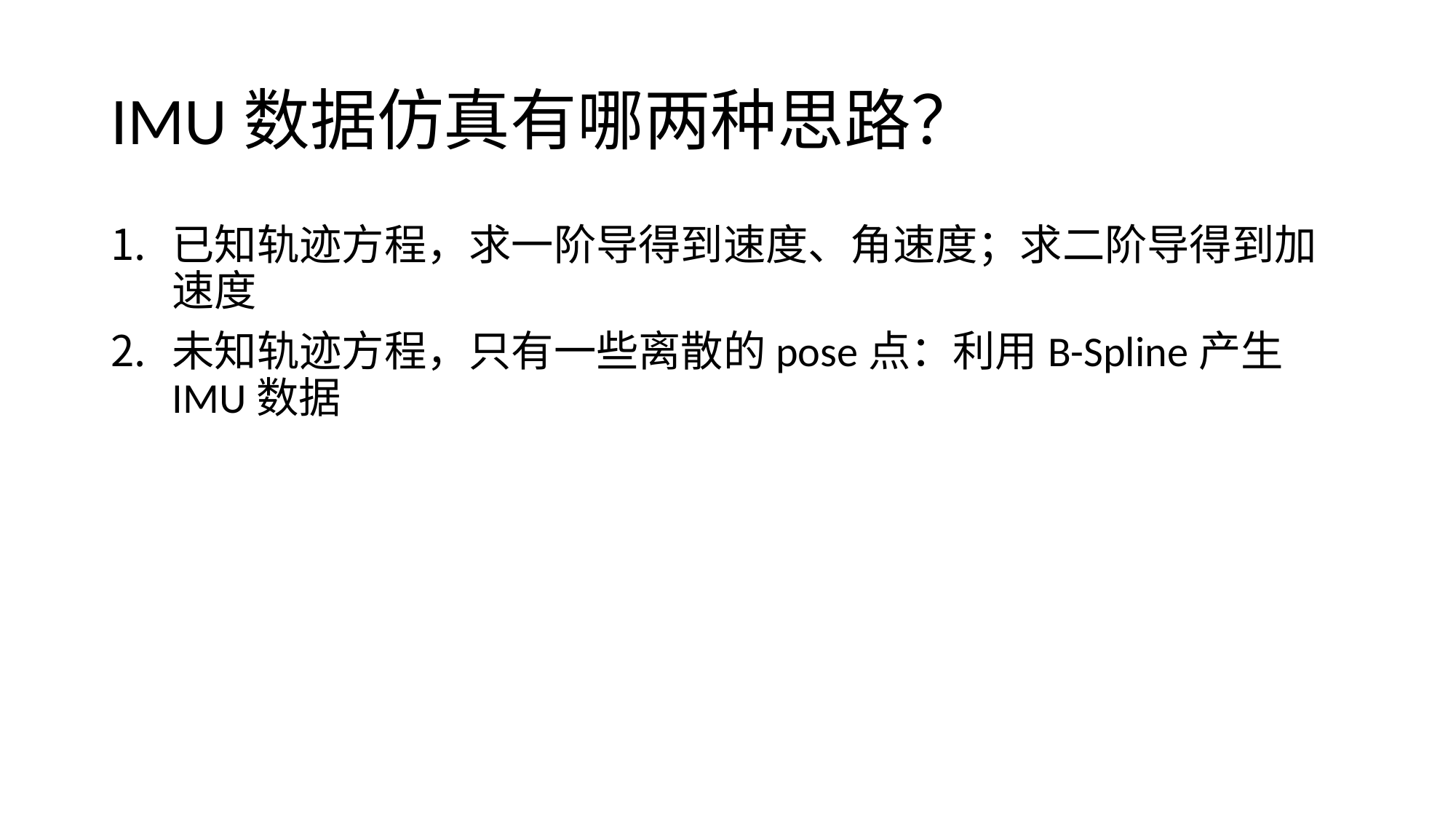

# IMU数据仿真有哪两种思路？
已知轨迹方程，求一阶导得到速度、角速度；求二阶导得到加速度
未知轨迹方程，只有一些离散的pose点：利用B-Spline产生IMU数据